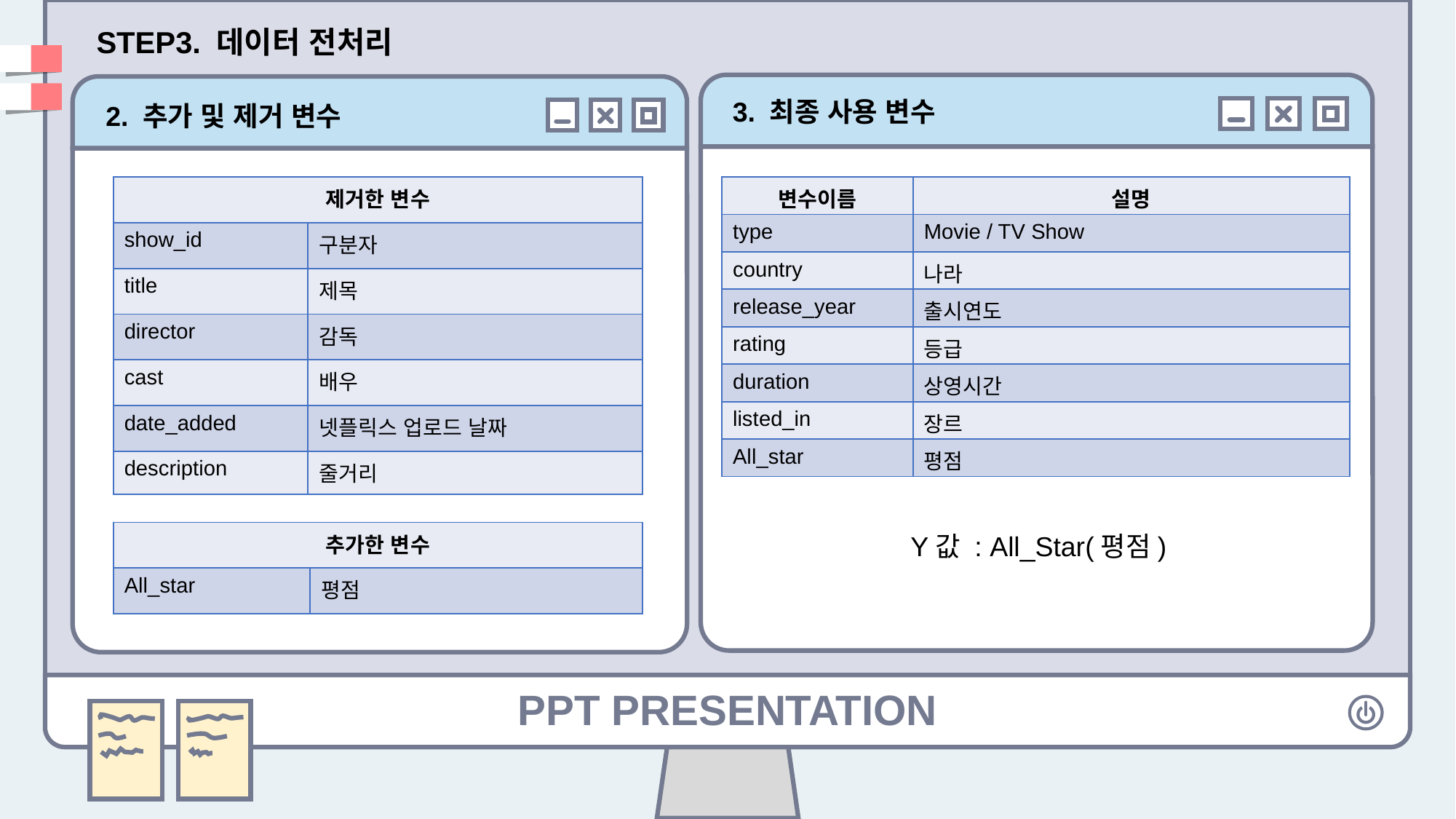

STEP3. 데이터 전처리

3. 최종 사용 변수
2. 추가 및 제거 변수
| 변수이름 | 설명 |
| --- | --- |
| type | Movie / TV Show |
| country | 나라 |
| release\_year | 출시연도 |
| rating | 등급 |
| duration | 상영시간 |
| listed\_in | 장르 |
| All\_star | 평점 |
| 제거한 변수 |  |
| --- | --- |
| show\_id | 구분자 |
| title | 제목 |
| director | 감독 |
| cast | 배우 |
| date\_added | 넷플릭스 업로드 날짜 |
| description | 줄거리 |
| 추가한 변수 |  |
| --- | --- |
| All\_star | 평점 |
Y값 : All_Star(평점)
PPT PRESENTATION